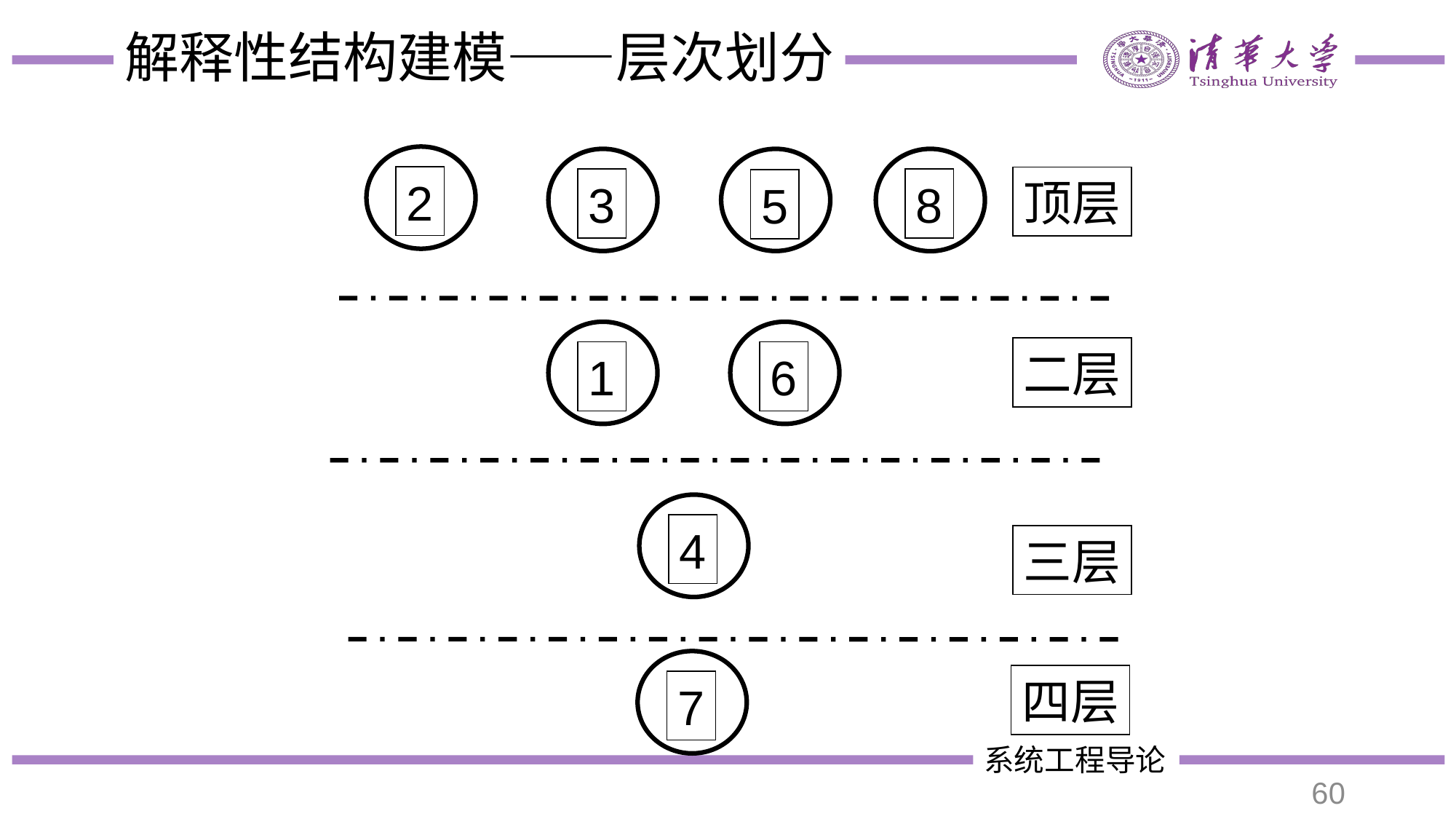

# 解释性结构建模——层次划分

2

3

5

8
顶层

1

6
二层

4
三层

7
四层
60